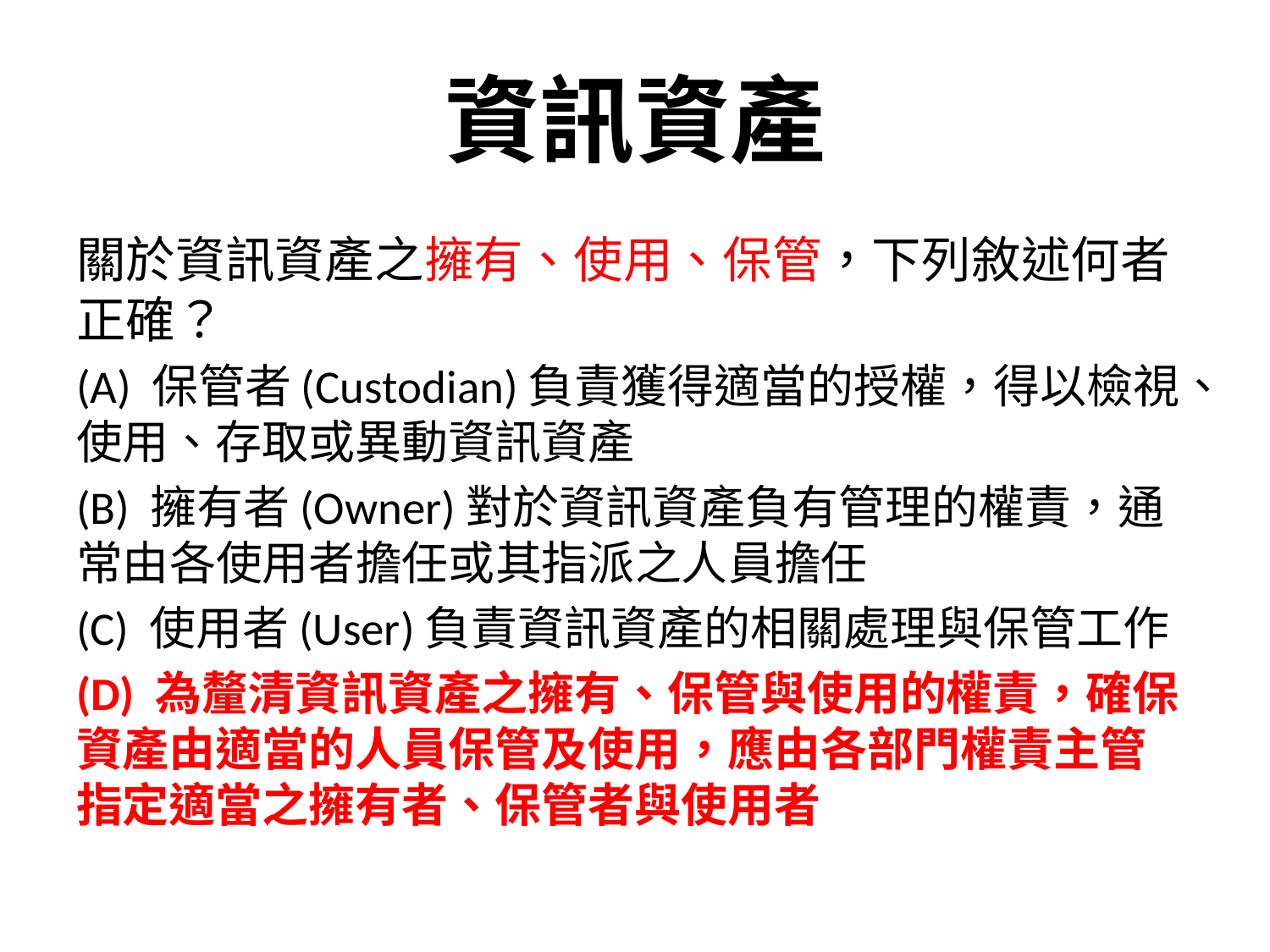

# 資訊資產
關於資訊資產之擁有、使用、保管，下列敘述何者正確？
(A) 保管者(Custodian)負責獲得適當的授權，得以檢視、使用、存取或異動資訊資產
(B) 擁有者(Owner)對於資訊資產負有管理的權責，通常由各使用者擔任或其指派之人員擔任
(C) 使用者(User)負責資訊資產的相關處理與保管工作
(D) 為釐清資訊資產之擁有、保管與使用的權責，確保資產由適當的人員保管及使用，應由各部門權責主管指定適當之擁有者、保管者與使用者